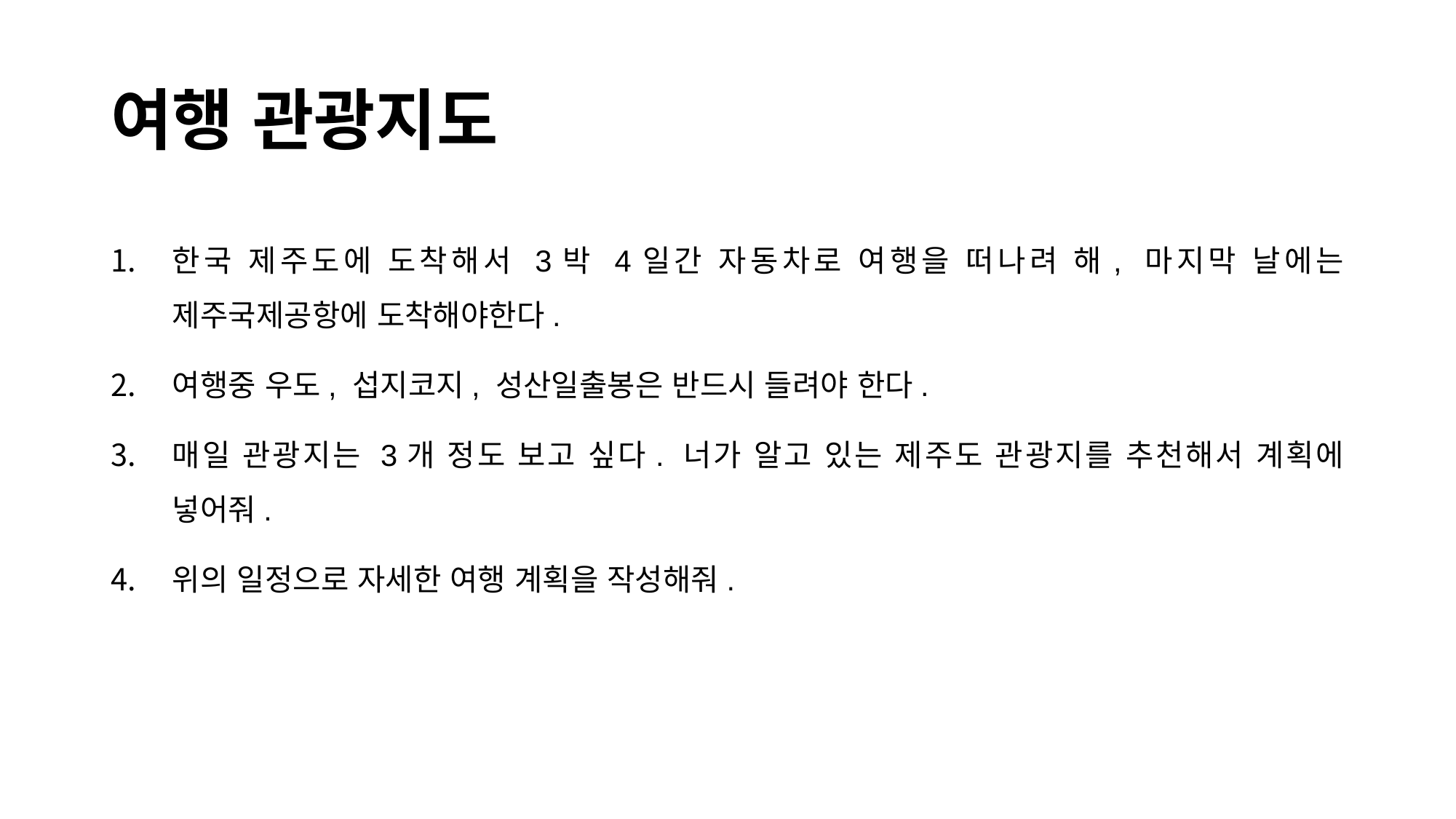

# 여행 관광지도
한국 제주도에 도착해서 3박 4일간 자동차로 여행을 떠나려 해, 마지막 날에는 제주국제공항에 도착해야한다.
여행중 우도, 섭지코지, 성산일출봉은 반드시 들려야 한다.
매일 관광지는 3개 정도 보고 싶다. 너가 알고 있는 제주도 관광지를 추천해서 계획에 넣어줘.
위의 일정으로 자세한 여행 계획을 작성해줘.